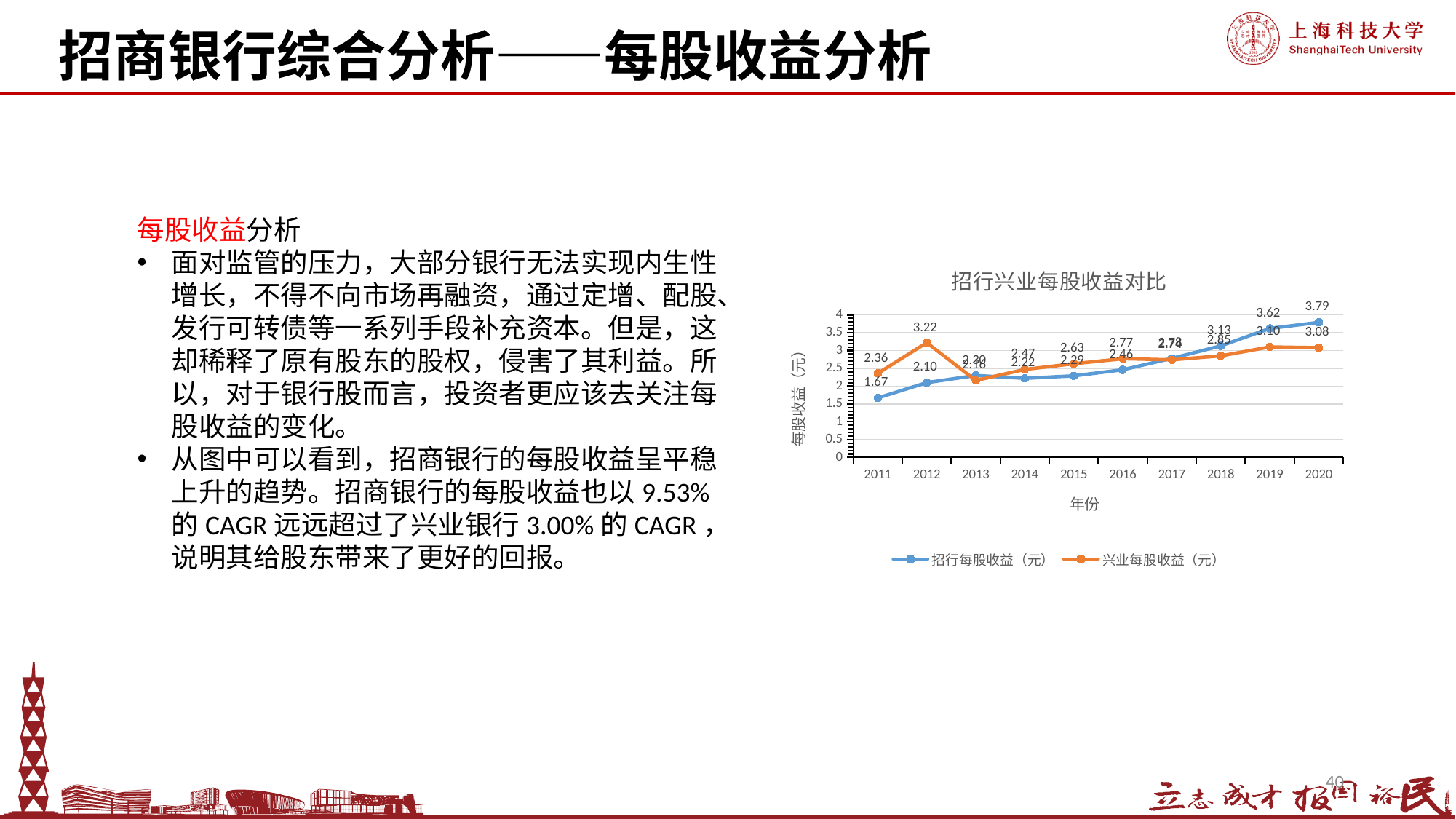

招商银行综合分析——每股收益分析
每股收益分析
面对监管的压力，大部分银行无法实现内生性增长，不得不向市场再融资，通过定增、配股、发行可转债等一系列手段补充资本。但是，这却稀释了原有股东的股权，侵害了其利益。所以，对于银行股而言，投资者更应该去关注每股收益的变化。
从图中可以看到，招商银行的每股收益呈平稳上升的趋势。招商银行的每股收益也以9.53%的CAGR远远超过了兴业银行3.00%的CAGR，说明其给股东带来了更好的回报。

### Chart: 招行兴业每股收益对比

| Category | 招行每股收益（元） | 兴业每股收益（元） |
|---|---|---|
| 2011 | 1.67 | 2.36 |
| 2012 | 2.1 | 3.22 |
| 2013 | 2.3 | 2.16 |
| 2014 | 2.22 | 2.47 |
| 2015 | 2.29 | 2.63 |
| 2016 | 2.46 | 2.77 |
| 2017 | 2.78 | 2.74 |
| 2018 | 3.13 | 2.85 |
| 2019 | 3.62 | 3.1 |
| 2020 | 3.79 | 3.08 |
40